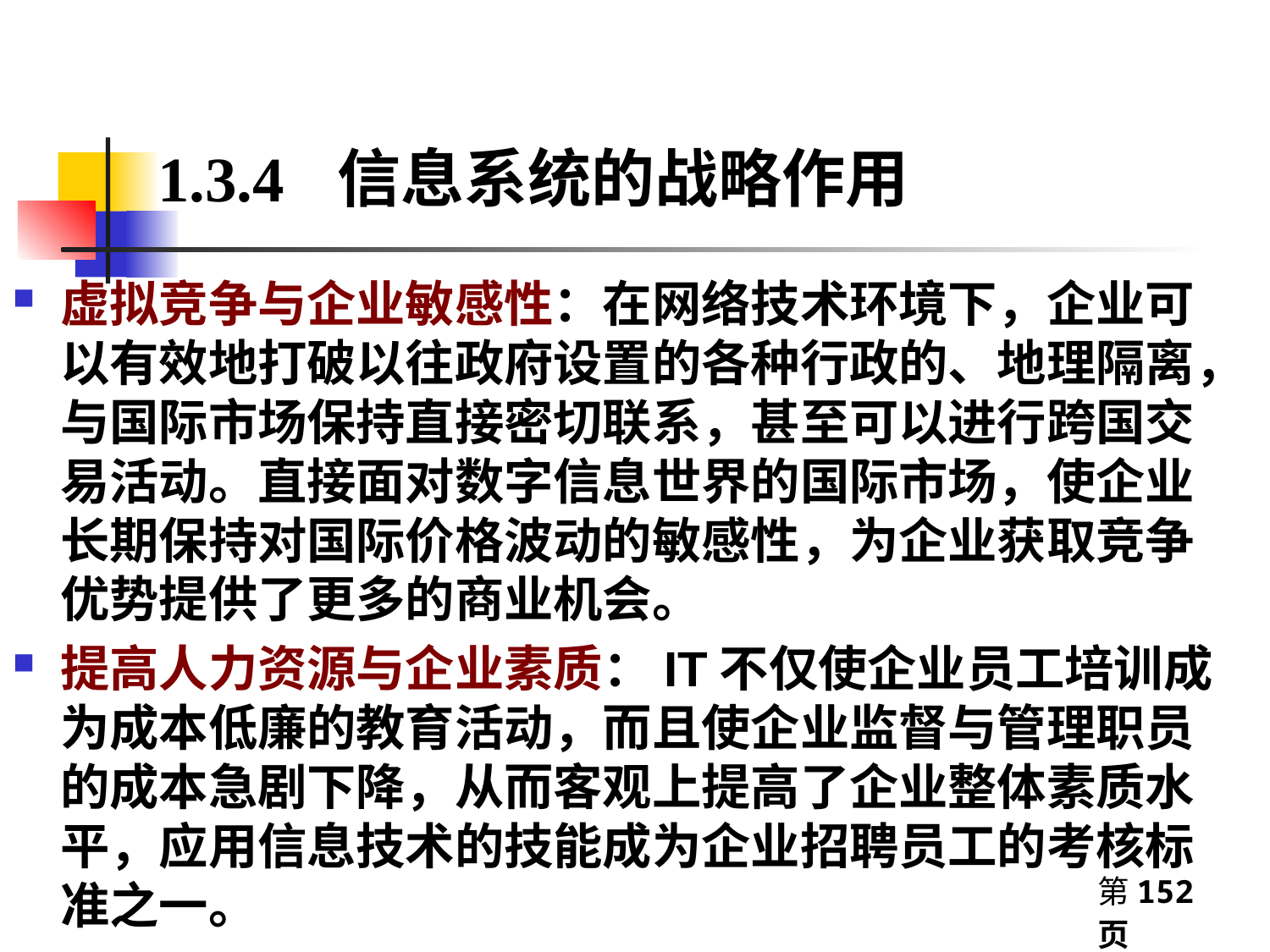

# 1.3.4  信息系统的战略作用
虚拟竞争与企业敏感性：在网络技术环境下，企业可以有效地打破以往政府设置的各种行政的、地理隔离，与国际市场保持直接密切联系，甚至可以进行跨国交易活动。直接面对数字信息世界的国际市场，使企业长期保持对国际价格波动的敏感性，为企业获取竞争优势提供了更多的商业机会。
提高人力资源与企业素质：IT不仅使企业员工培训成为成本低廉的教育活动，而且使企业监督与管理职员的成本急剧下降，从而客观上提高了企业整体素质水平，应用信息技术的技能成为企业招聘员工的考核标准之一。